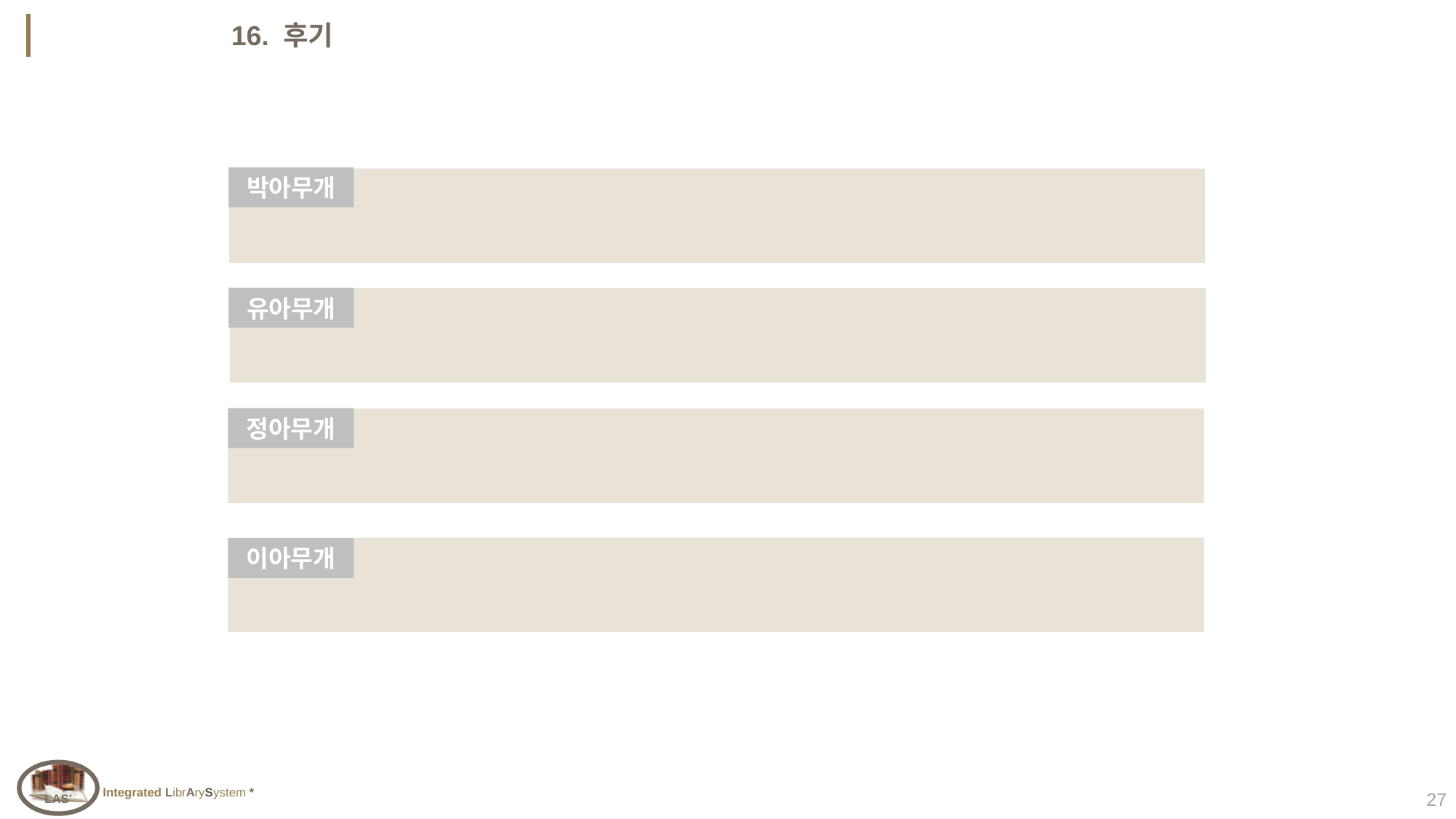

16. 후기
박아무개

유아무개

정아무개

이아무개
27